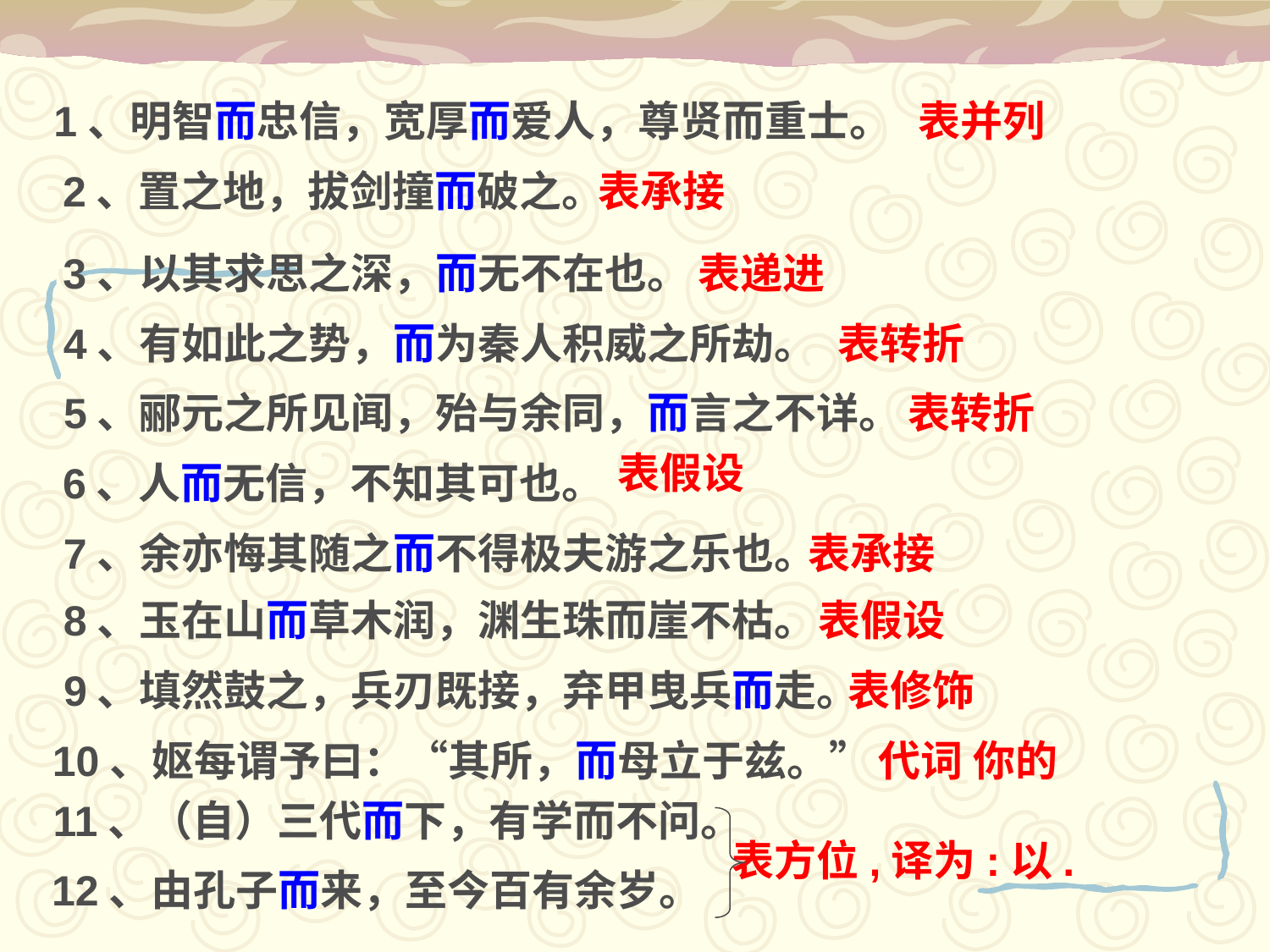

1、明智而忠信，宽厚而爱人，尊贤而重士。
表并列
2、置之地，拔剑撞而破之。
表承接
3、以其求思之深，而无不在也。
表递进
4、有如此之势，而为秦人积威之所劫。
表转折
5、郦元之所见闻，殆与余同，而言之不详。
表转折
表假设
6、人而无信，不知其可也。
7、余亦悔其随之而不得极夫游之乐也。
表承接
8、玉在山而草木润，渊生珠而崖不枯。
表假设
9、填然鼓之，兵刃既接，弃甲曳兵而走。
表修饰

10、妪每谓予曰：“其所，而母立于兹。”
代词 你的
11、（自）三代而下，有学而不问。

表方位,译为:以.
12、由孔子而来，至今百有余岁。